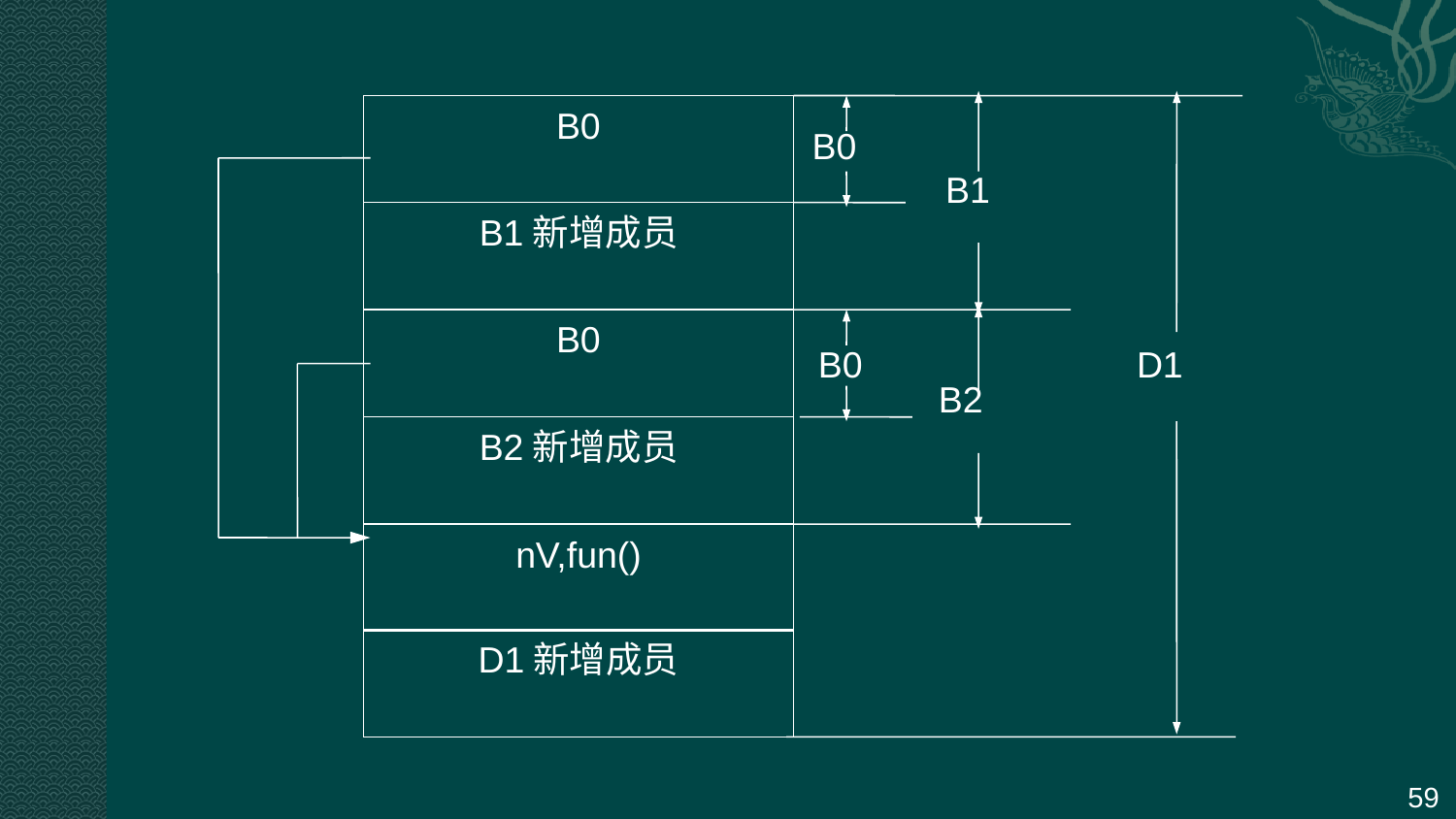

B0

B0

B1

B1新增成员

B0

D1
B0

B2

B2新增成员

nV,fun()

D1新增成员

59